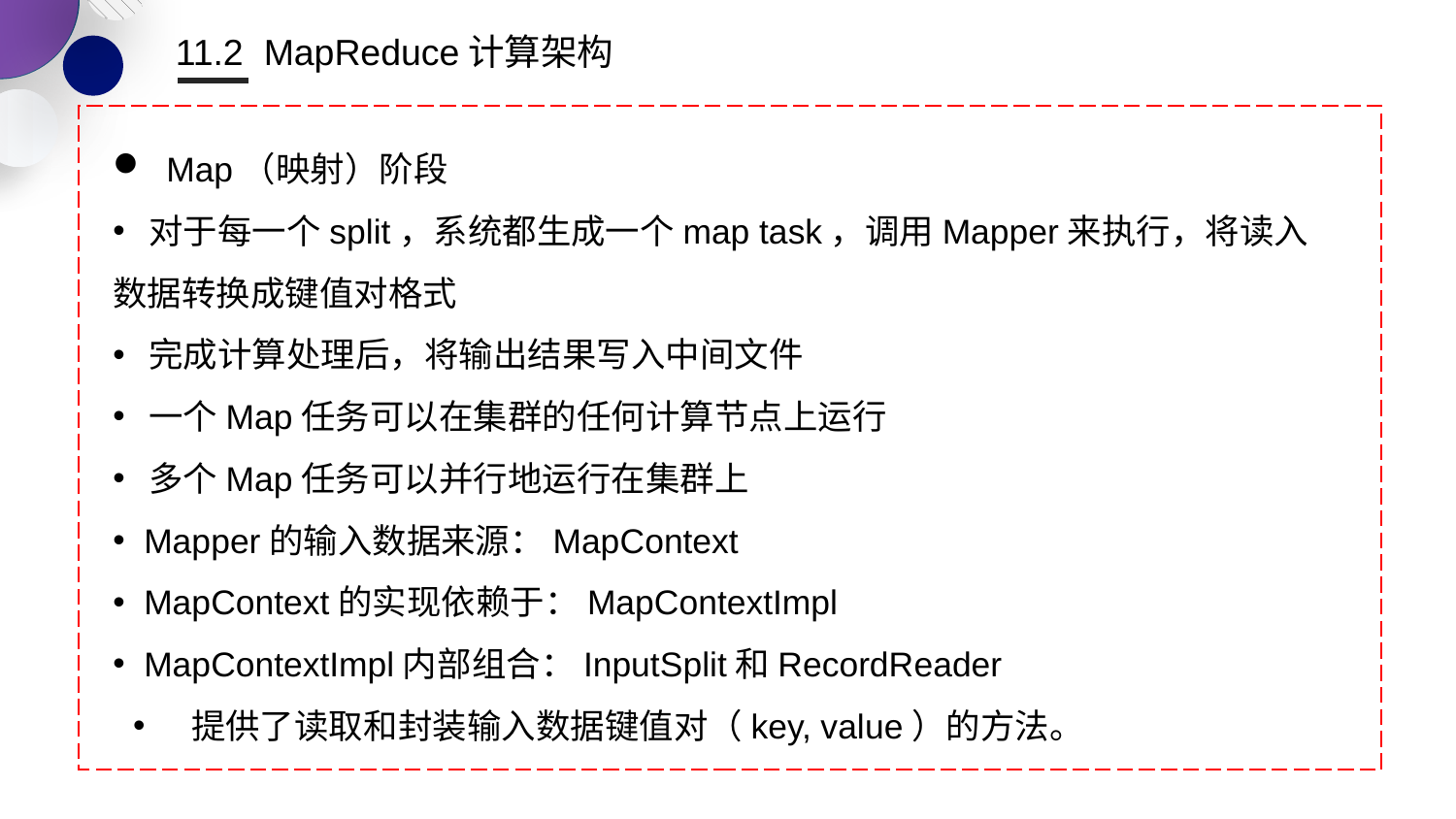

11.2  MapReduce计算架构

  Map（映射）阶段
  对于每一个split，系统都生成一个map task，调用Mapper来执行，将读入数据转换成键值对格式
  完成计算处理后，将输出结果写入中间文件
  一个Map任务可以在集群的任何计算节点上运行
  多个Map任务可以并行地运行在集群上
  Mapper的输入数据来源：MapContext
  MapContext的实现依赖于：MapContextImpl
  MapContextImpl内部组合：InputSplit和RecordReader
  提供了读取和封装输入数据键值对（key, value）的方法。